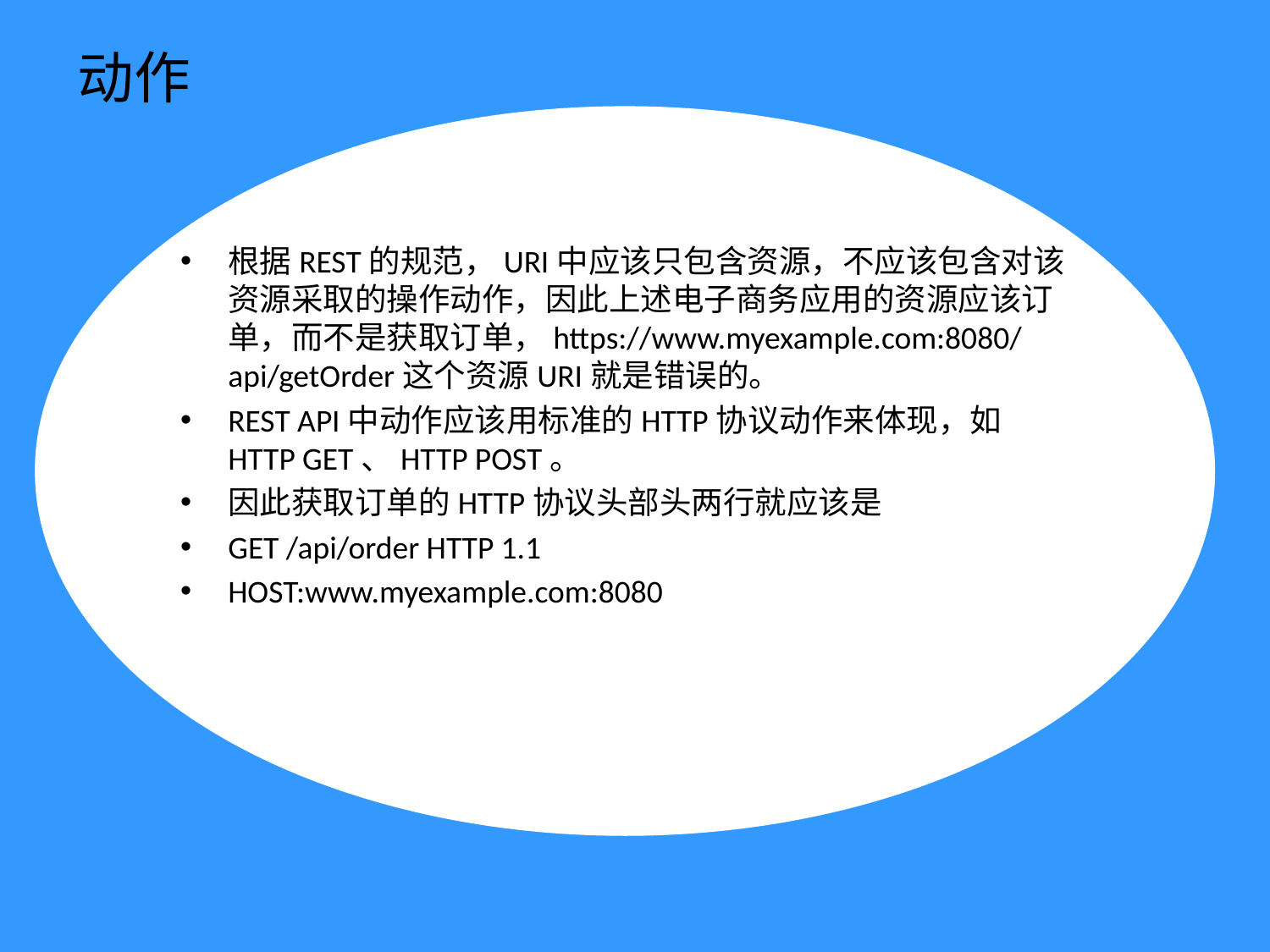

# 动作
根据REST的规范，URI中应该只包含资源，不应该包含对该资源采取的操作动作，因此上述电子商务应用的资源应该订单，而不是获取订单，https://www.myexample.com:8080/api/getOrder这个资源URI就是错误的。
REST API中动作应该用标准的HTTP协议动作来体现，如HTTP GET、HTTP POST。
因此获取订单的HTTP协议头部头两行就应该是
GET /api/order HTTP 1.1
HOST:www.myexample.com:8080